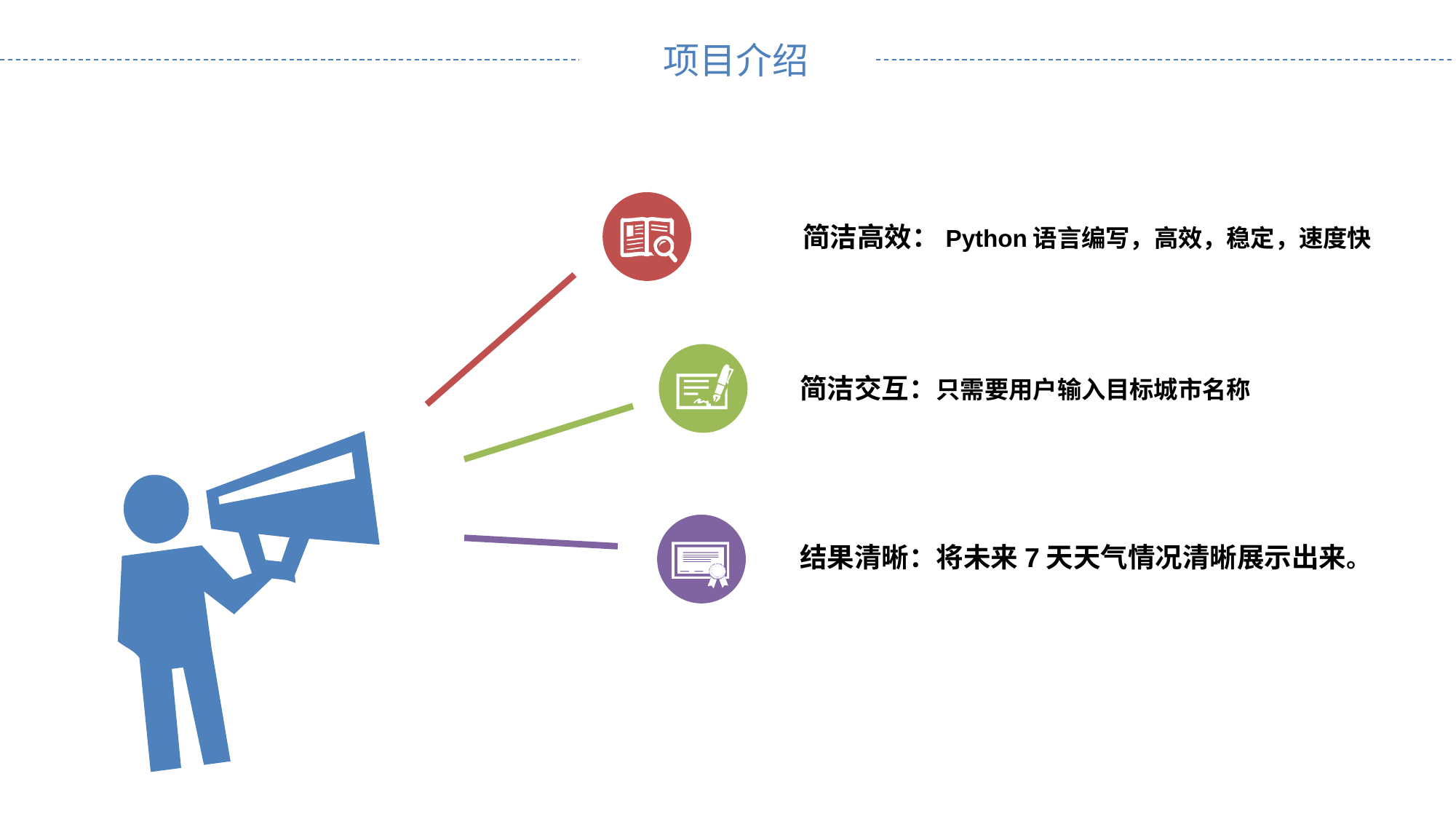

简洁高效：Python语言编写，高效，稳定，速度快

简洁交互：只需要用户输入目标城市名称

结果清晰：将未来7天天气情况清晰展示出来。